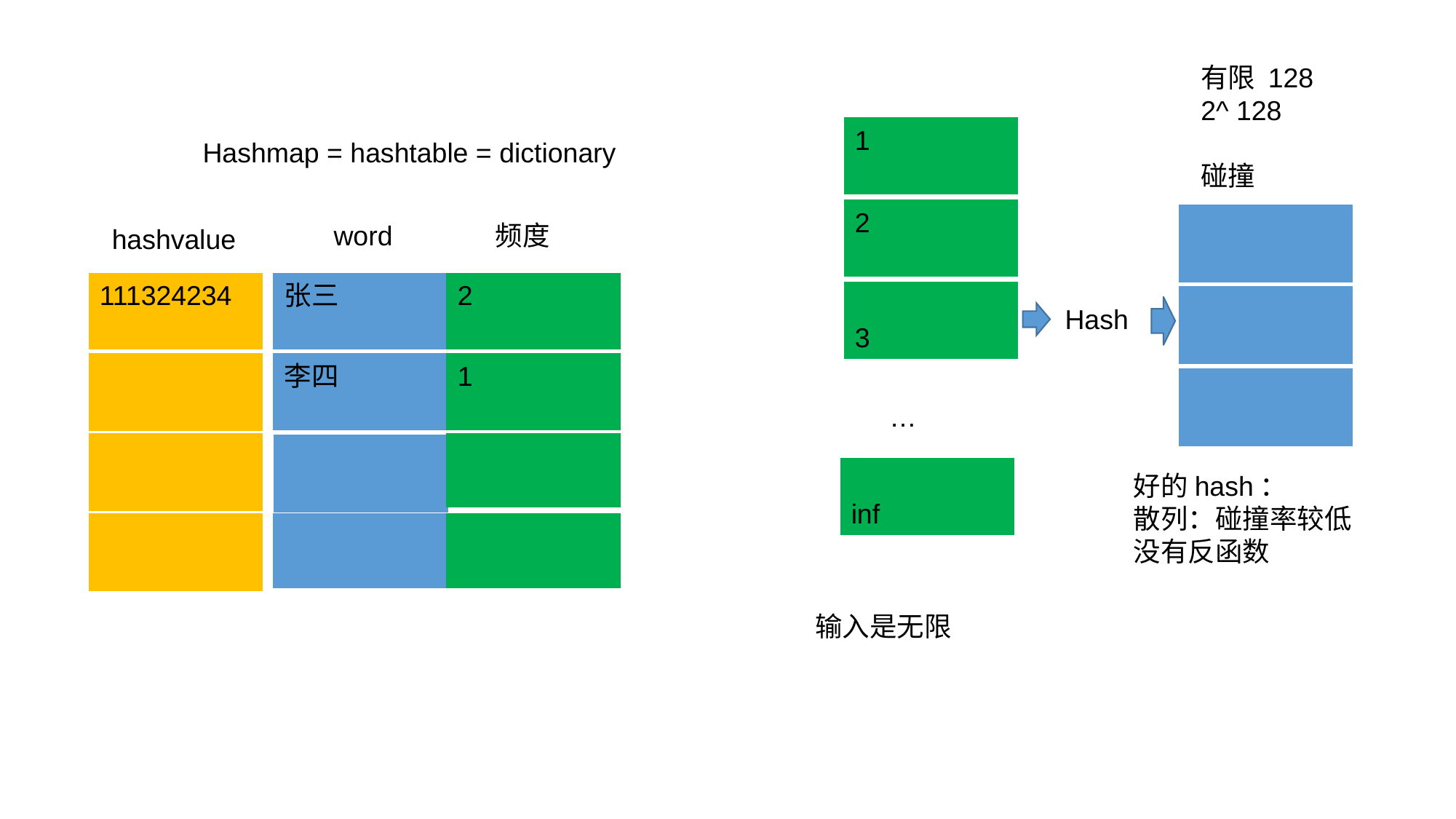

有限 128
2^ 128

碰撞
1

Hashmap = hashtable = dictionary
2

word
频度
hashvalue
111324234

张三

2

3

Hash

李四

1

…

inf
好的hash：
散列：碰撞率较低
没有反函数

输入是无限